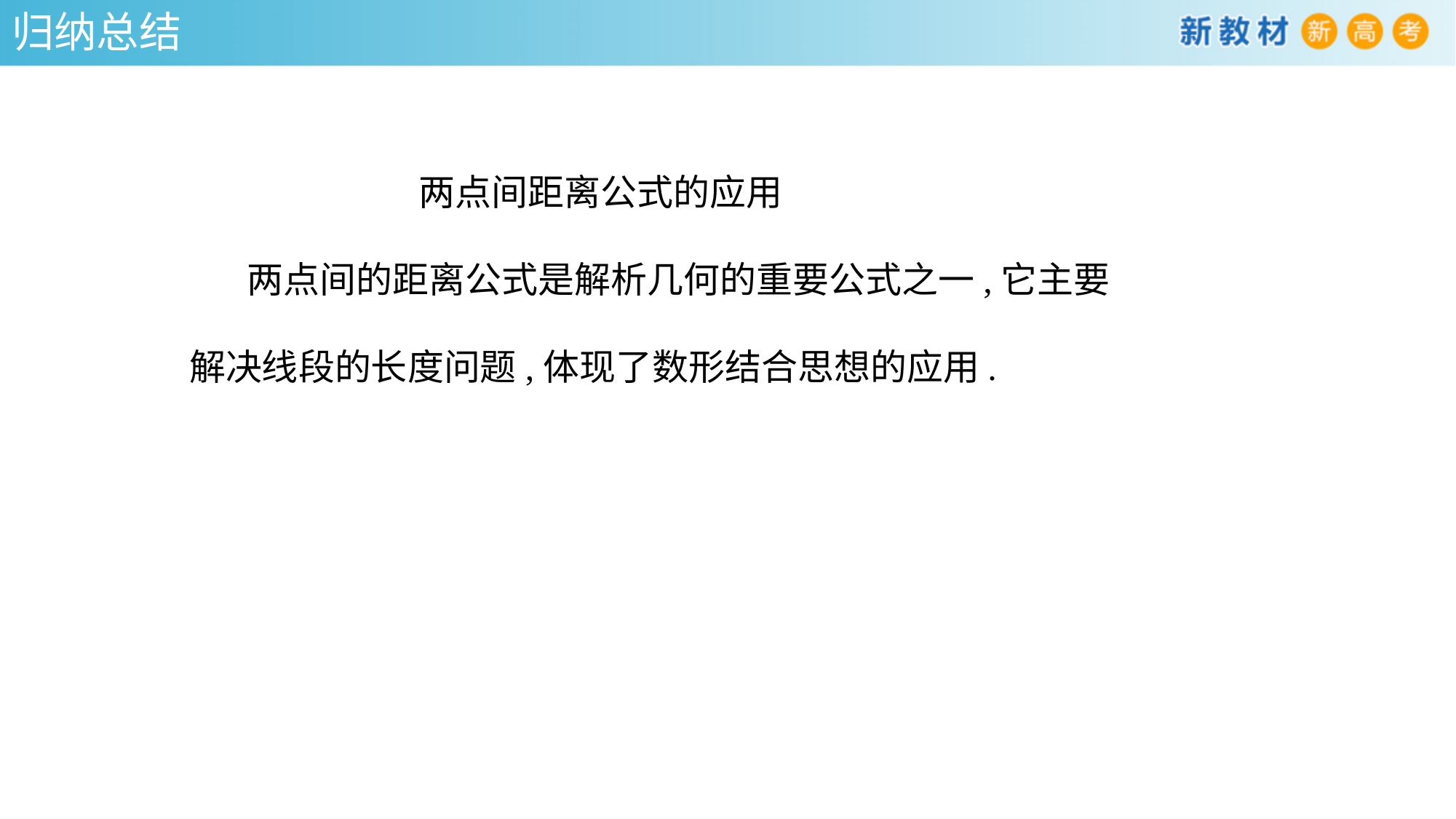

归纳总结
                           两点间距离公式的应用
      两点间的距离公式是解析几何的重要公式之一,它主要解决线段的长度问题,体现了数形结合思想的应用.